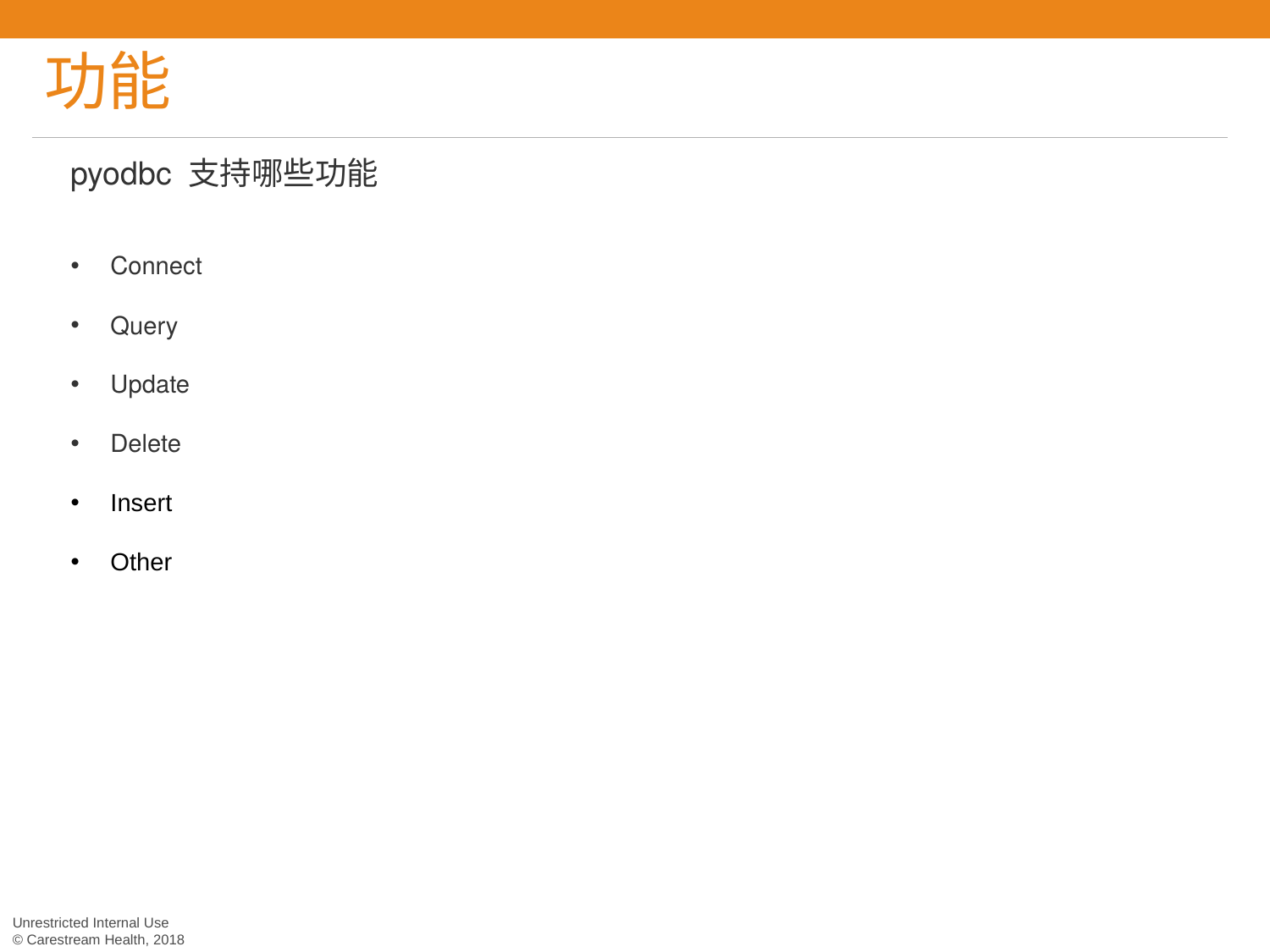

# 功能
pyodbc 支持哪些功能

Connect
Query
Update
Delete
Insert
Other

Unrestricted Internal Use
© Carestream Health, 2018